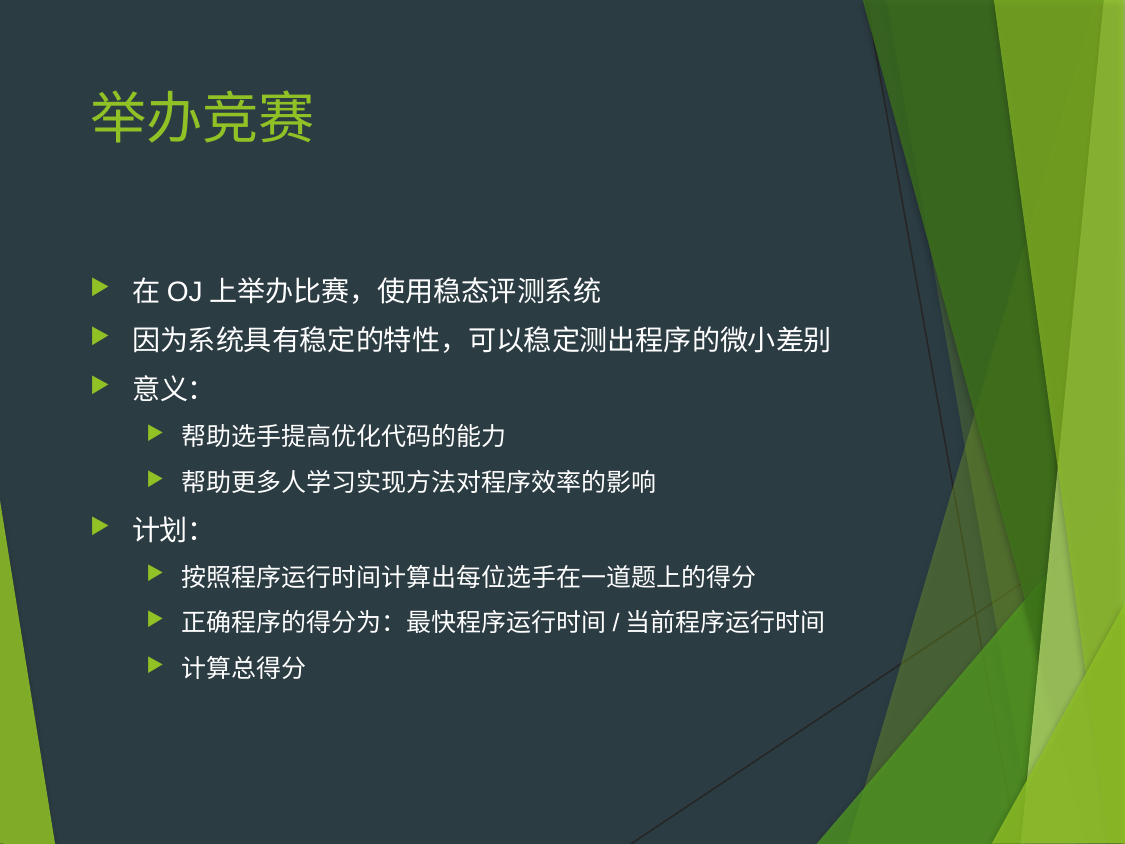

# 举办竞赛
在OJ上举办比赛，使用稳态评测系统
因为系统具有稳定的特性，可以稳定测出程序的微小差别
意义：
帮助选手提高优化代码的能力
帮助更多人学习实现方法对程序效率的影响
计划：
按照程序运行时间计算出每位选手在一道题上的得分
正确程序的得分为：最快程序运行时间/当前程序运行时间
计算总得分